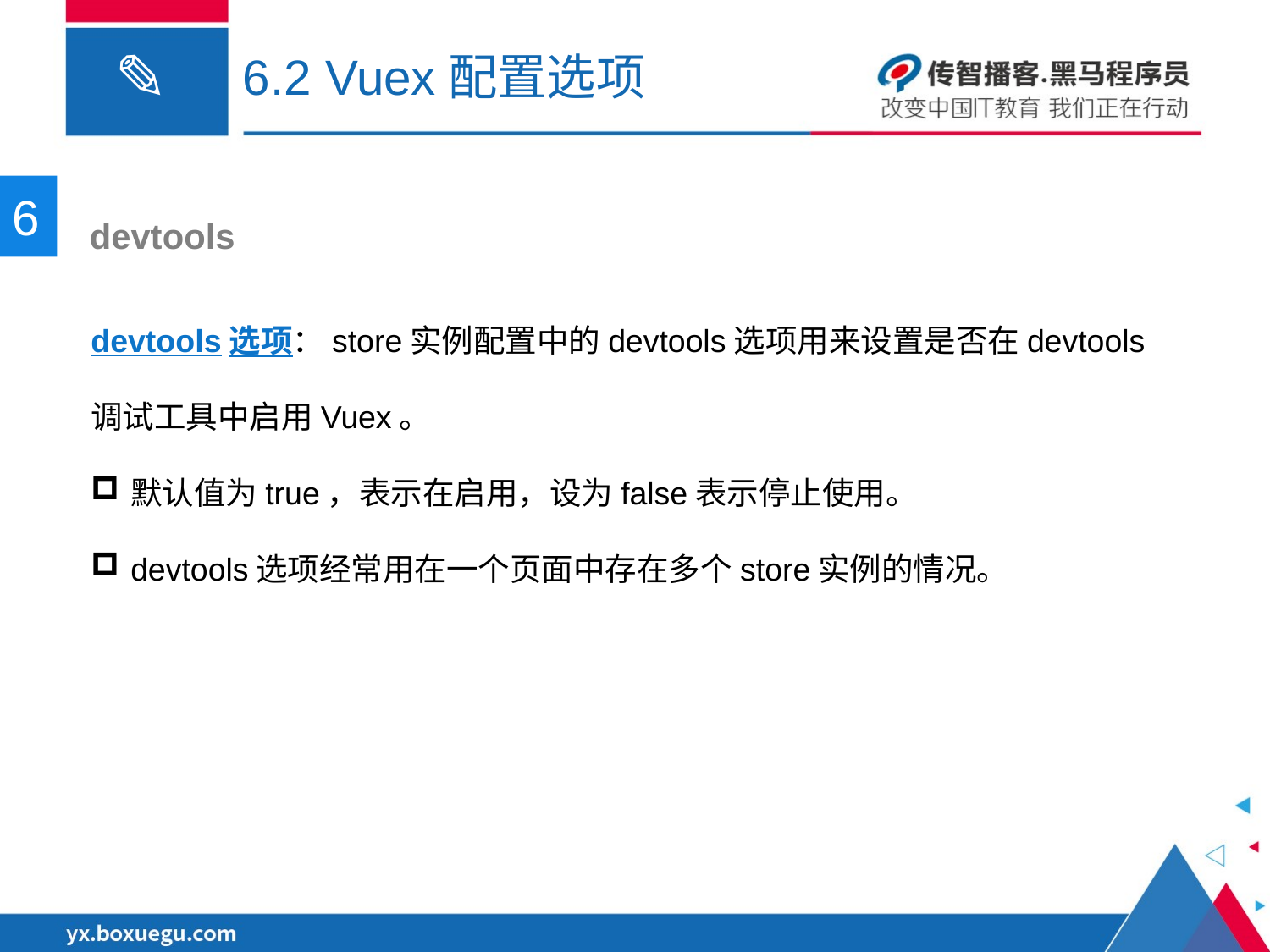

6.2 Vuex配置选项

6
  devtools
devtools选项：store实例配置中的devtools选项用来设置是否在devtools调试工具中启用Vuex。
默认值为true，表示在启用，设为false表示停止使用。
devtools选项经常用在一个页面中存在多个store实例的情况。